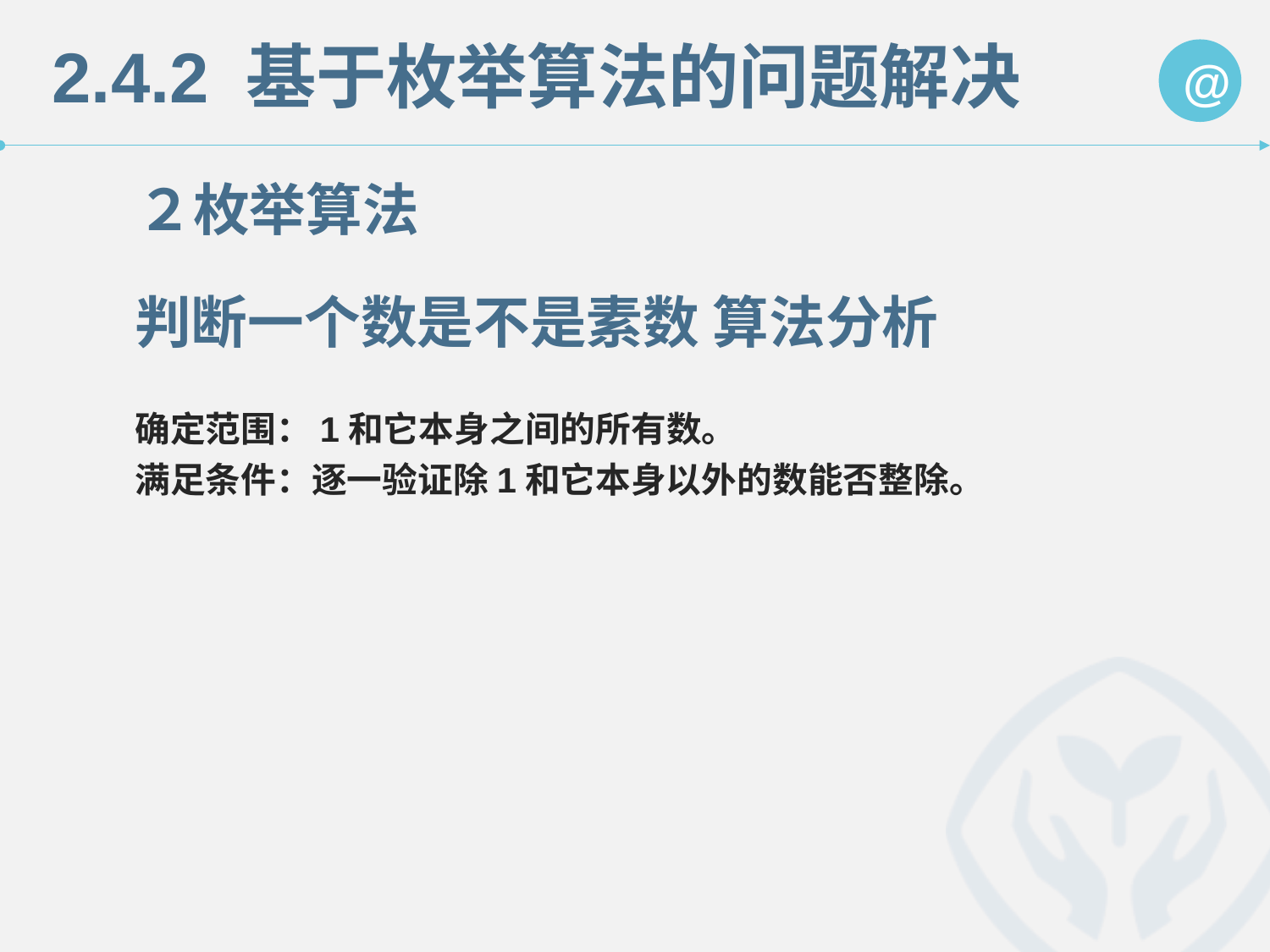

2.4.2 基于枚举算法的问题解决
２枚举算法
判断一个数是不是素数 算法分析
确定范围：1和它本身之间的所有数。
满足条件：逐一验证除1和它本身以外的数能否整除。